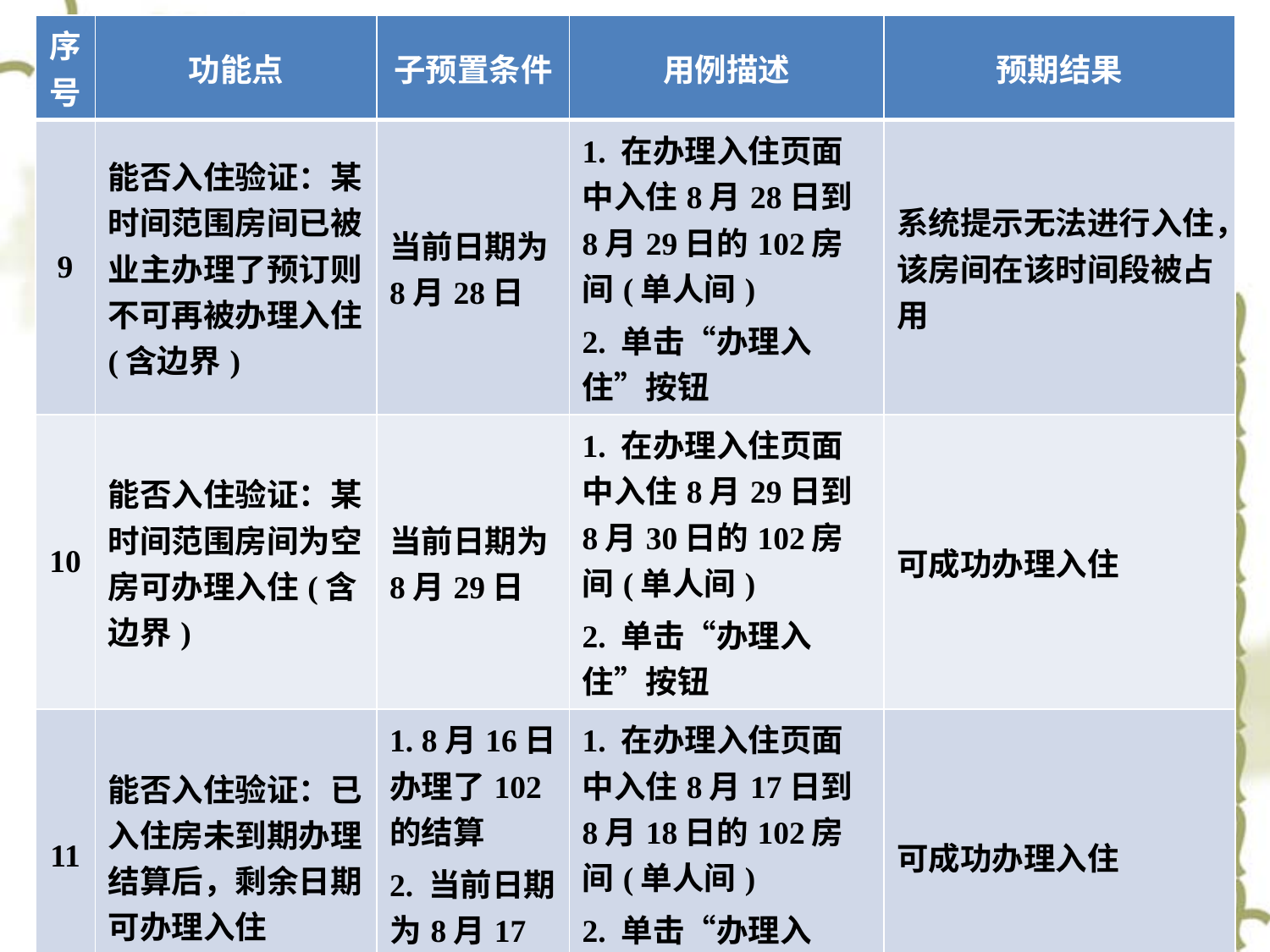

| 序号 | 功能点 | 子预置条件 | 用例描述 | 预期结果 |
| --- | --- | --- | --- | --- |
| 9 | 能否入住验证：某时间范围房间已被业主办理了预订则不可再被办理入住(含边界) | 当前日期为8月28日 | 1. 在办理入住页面中入住8月28日到8月29日的102房间(单人间) 2. 单击“办理入住”按钮 | 系统提示无法进行入住，该房间在该时间段被占用 |
| 10 | 能否入住验证：某时间范围房间为空房可办理入住(含边界) | 当前日期为8月29日 | 1. 在办理入住页面中入住8月29日到8月30日的102房间(单人间) 2. 单击“办理入住”按钮 | 可成功办理入住 |
| 11 | 能否入住验证：已入住房未到期办理结算后，剩余日期可办理入住 | 1. 8月16日办理了102的结算 2. 当前日期为8月17日 | 1. 在办理入住页面中入住8月17日到8月18日的102房间(单人间) 2. 单击“办理入住”按钮 | 可成功办理入住 |